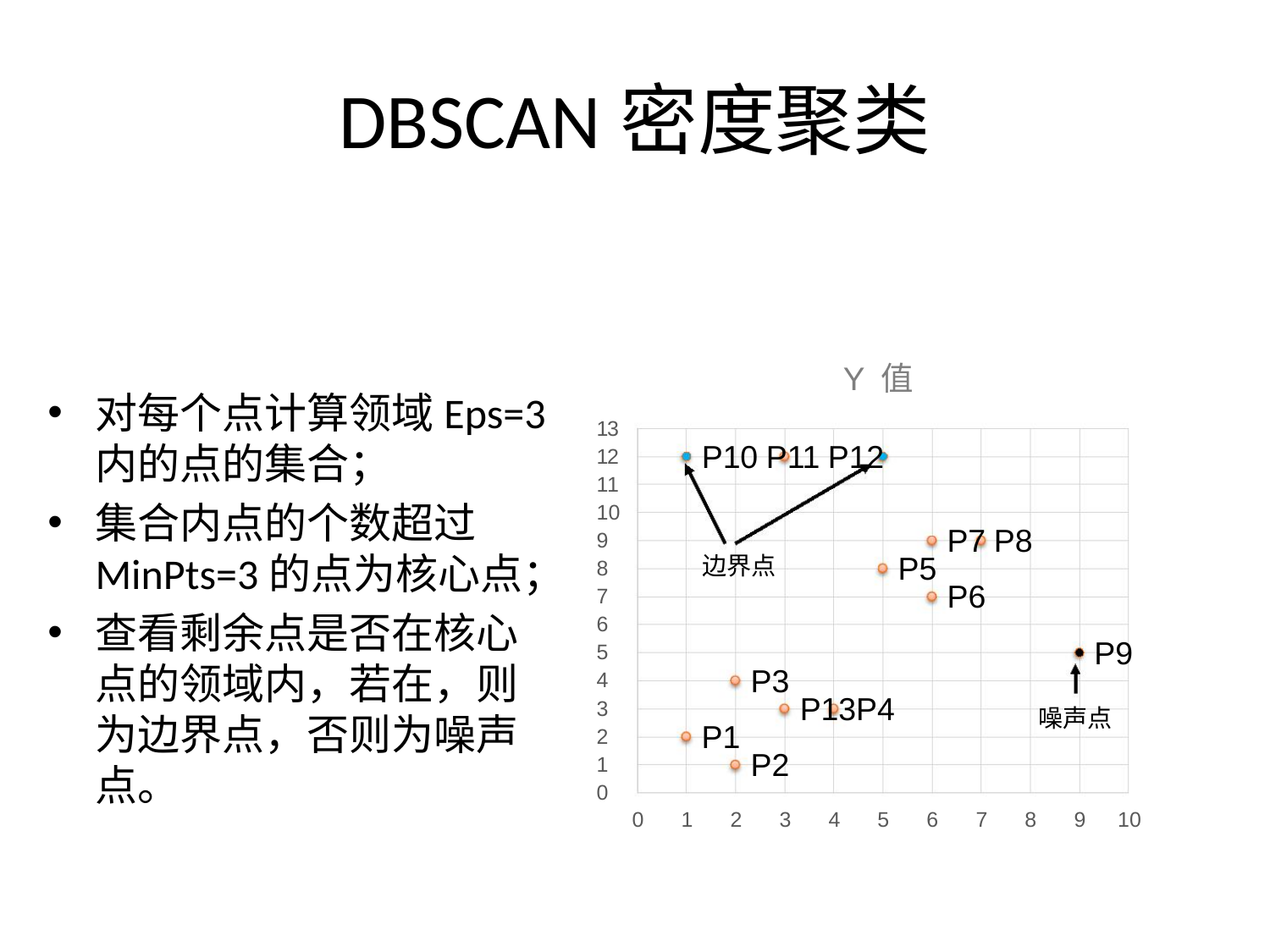

# DBSCAN密度聚类

Y 值
对每个点计算领域Eps=3内的点的集合；
集合内点的个数超过MinPts=3的点为核心点；
查看剩余点是否在核心点的领域内，若在，则为边界点，否则为噪声点。
1
1
1
3
2
1
P10 P11 P12
10
9
8
7
6
5
4
3
2
1
0
P7 P8
边界点
P5
P6
P9
P3
P13P4
噪声点
P1
P2
0
1
2
3
4
5
6
7
8
9
10